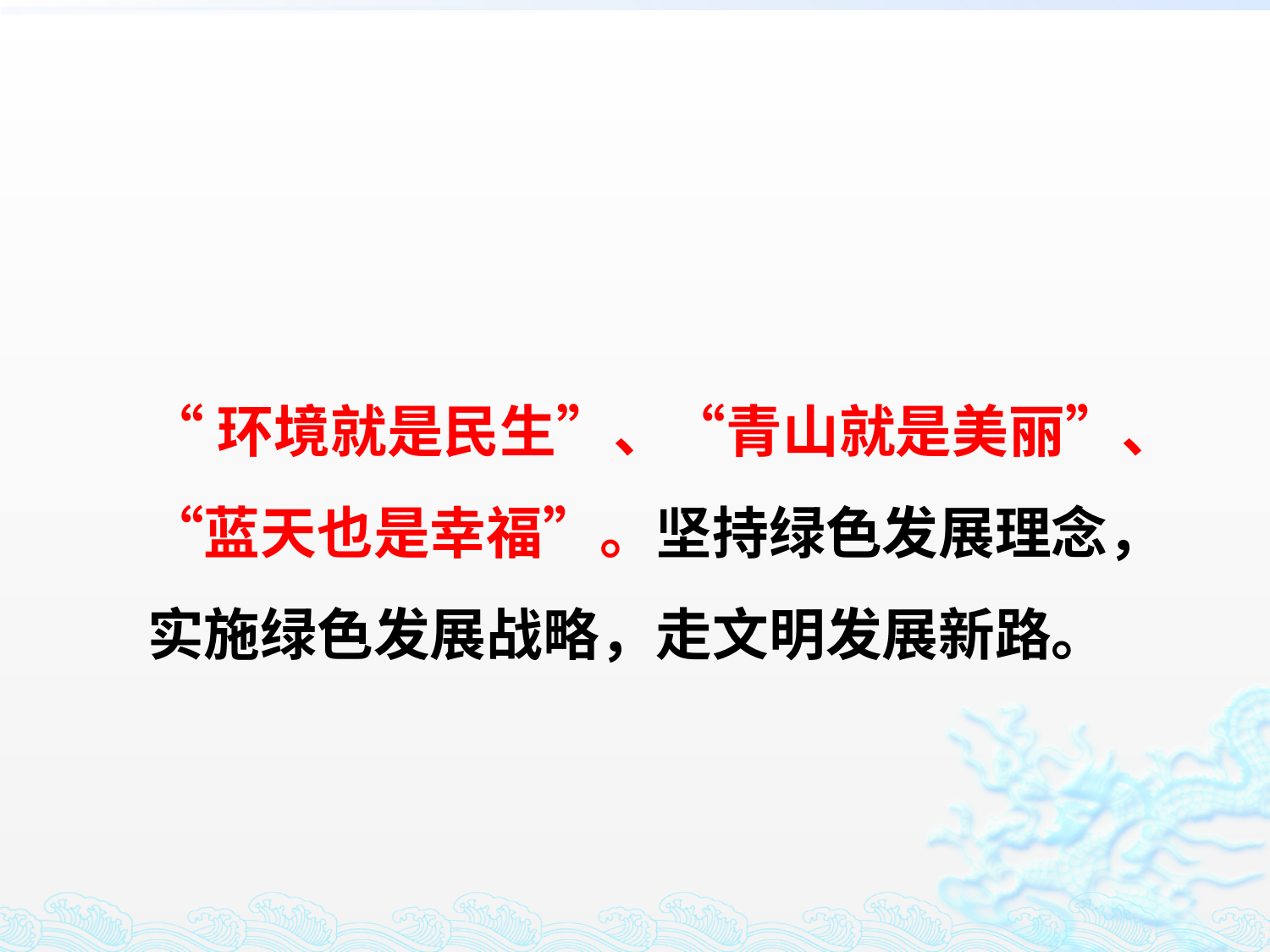

“环境就是民生”、“青山就是美丽”、“蓝天也是幸福”。坚持绿色发展理念，实施绿色发展战略，走文明发展新路。